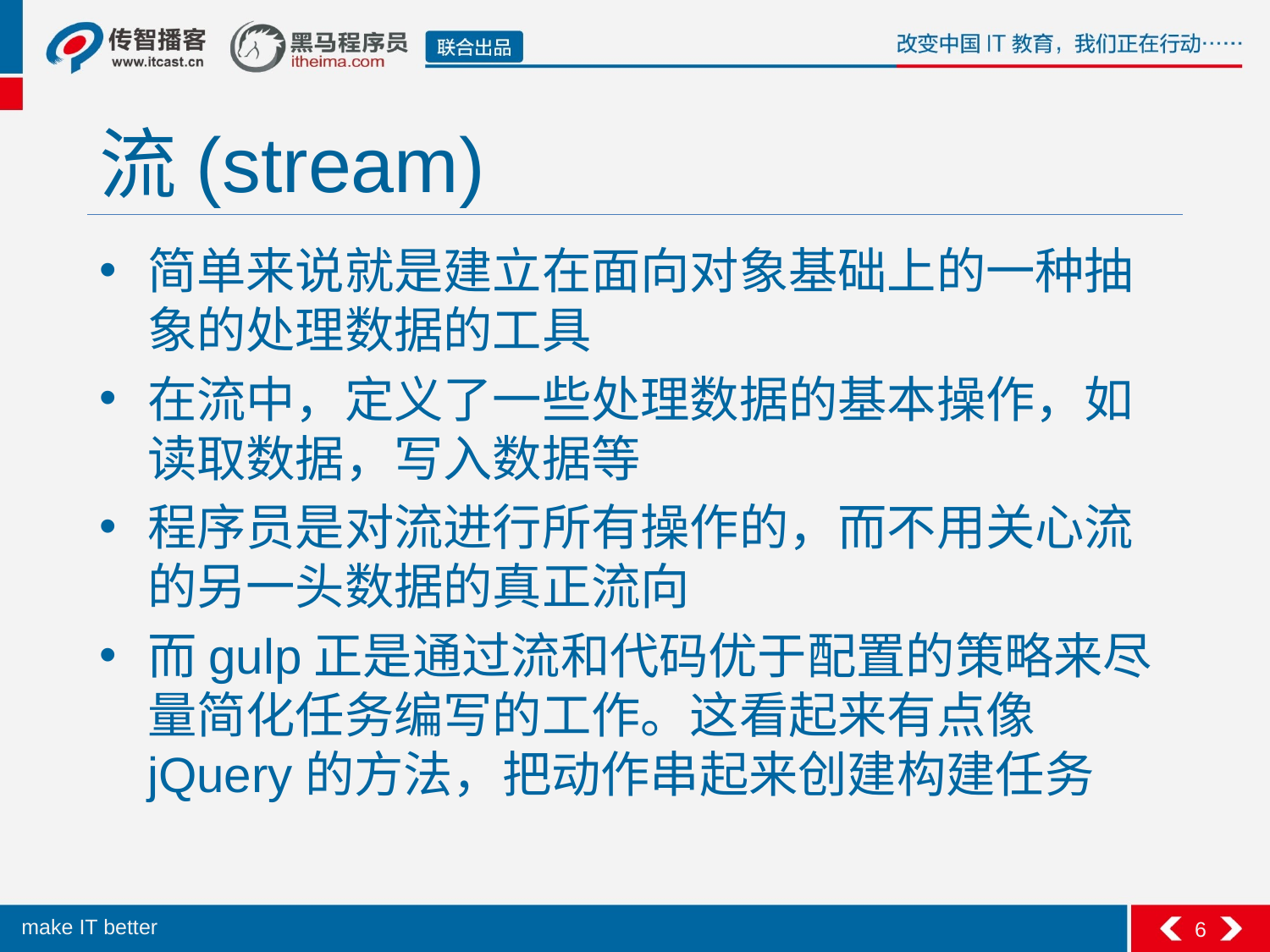

# 流(stream)
简单来说就是建立在面向对象基础上的一种抽象的处理数据的工具
在流中，定义了一些处理数据的基本操作，如读取数据，写入数据等
程序员是对流进行所有操作的，而不用关心流的另一头数据的真正流向
而gulp正是通过流和代码优于配置的策略来尽量简化任务编写的工作。这看起来有点像jQuery的方法，把动作串起来创建构建任务
6

make IT better